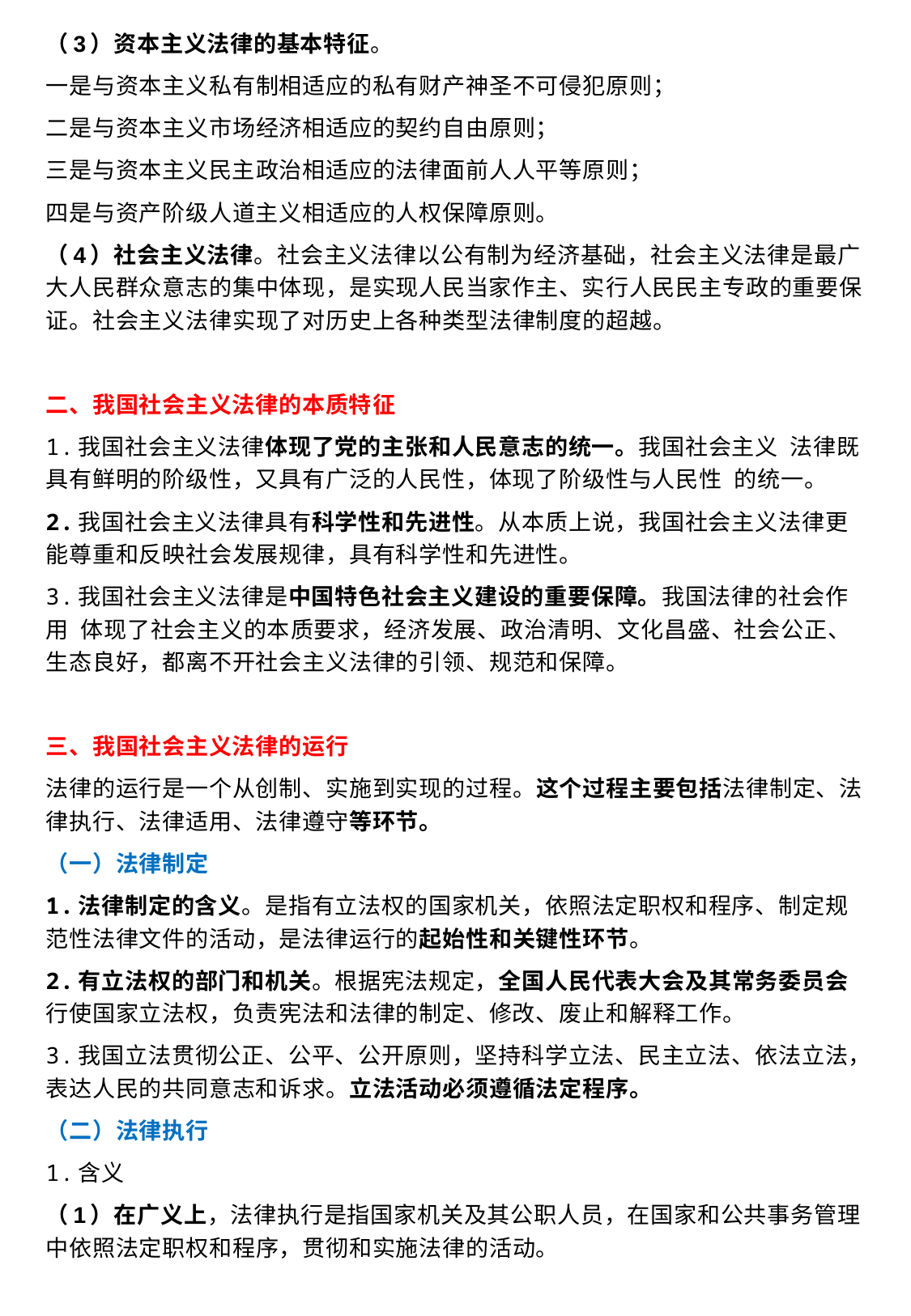

（3）资本主义法律的基本特征。
一是与资本主义私有制相适应的私有财产神圣不可侵犯原则；
二是与资本主义市场经济相适应的契约自由原则；
三是与资本主义民主政治相适应的法律面前人人平等原则；
四是与资产阶级人道主义相适应的人权保障原则。
（4）社会主义法律。社会主义法律以公有制为经济基础，社会主义法律是最广大人民群众意志的集中体现，是实现人民当家作主、实行人民民主专政的重要保证。社会主义法律实现了对历史上各种类型法律制度的超越。

二、我国社会主义法律的本质特征
1.我国社会主义法律体现了党的主张和人民意志的统一。我国社会主义  法律既具有鲜明的阶级性，又具有广泛的人民性，体现了阶级性与人民性  的统一。
2.我国社会主义法律具有科学性和先进性。从本质上说，我国社会主义法律更能尊重和反映社会发展规律，具有科学性和先进性。
3.我国社会主义法律是中国特色社会主义建设的重要保障。我国法律的社会作用  体现了社会主义的本质要求，经济发展、政治清明、文化昌盛、社会公正、生态良好，都离不开社会主义法律的引领、规范和保障。

三、我国社会主义法律的运行
法律的运行是一个从创制、实施到实现的过程。这个过程主要包括法律制定、法律执行、法律适用、法律遵守等环节。
（一）法律制定
1.法律制定的含义。是指有立法权的国家机关，依照法定职权和程序、制定规范性法律文件的活动，是法律运行的起始性和关键性环节。
2.有立法权的部门和机关。根据宪法规定，全国人民代表大会及其常务委员会行使国家立法权，负责宪法和法律的制定、修改、废止和解释工作。
3.我国立法贯彻公正、公平、公开原则，坚持科学立法、民主立法、依法立法，表达人民的共同意志和诉求。立法活动必须遵循法定程序。
（二）法律执行
1.含义
（1）在广义上，法律执行是指国家机关及其公职人员，在国家和公共事务管理中依照法定职权和程序，贯彻和实施法律的活动。